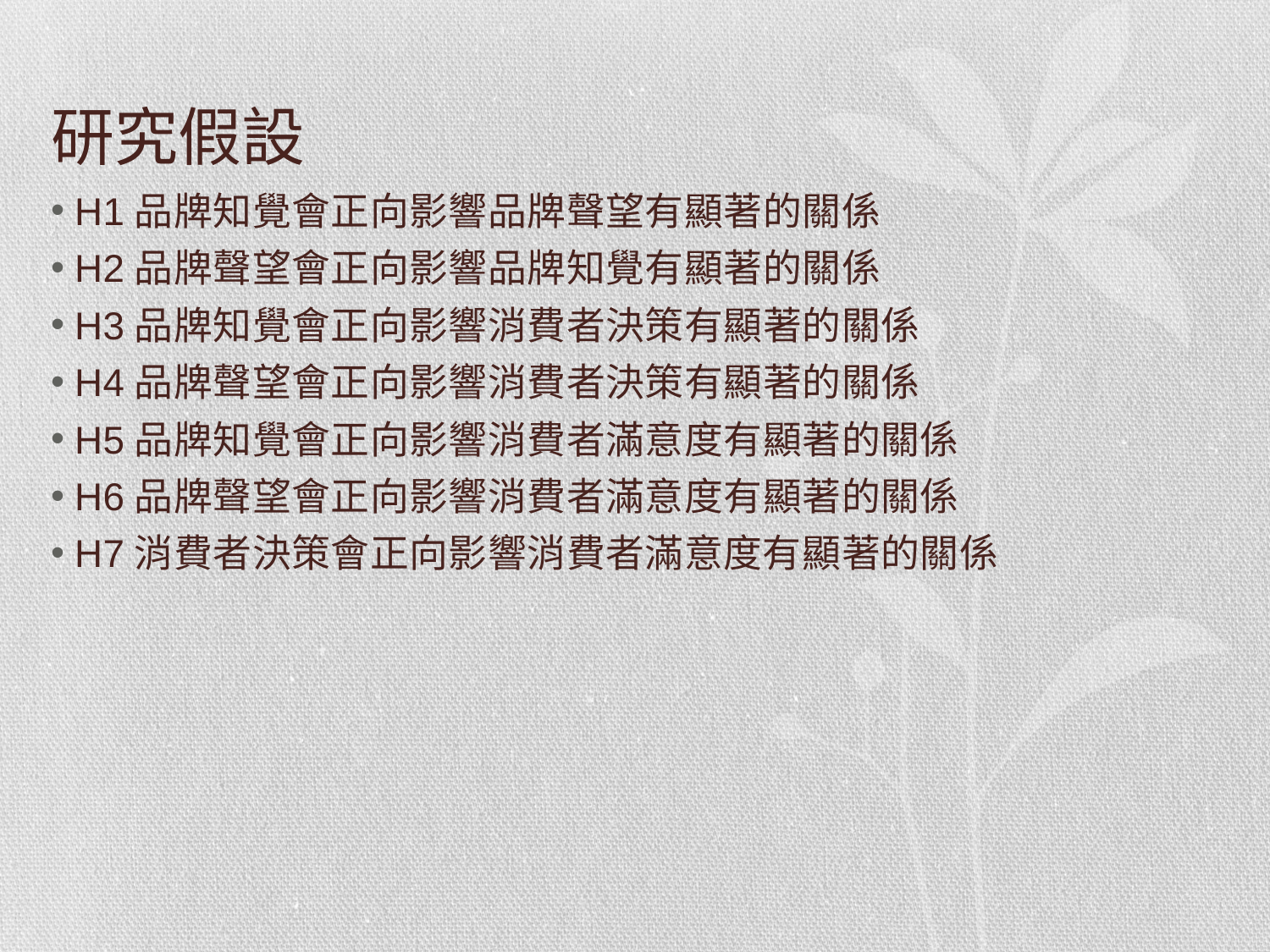

# 研究假設
H1品牌知覺會正向影響品牌聲望有顯著的關係
H2品牌聲望會正向影響品牌知覺有顯著的關係
H3品牌知覺會正向影響消費者決策有顯著的關係
H4品牌聲望會正向影響消費者決策有顯著的關係
H5品牌知覺會正向影響消費者滿意度有顯著的關係
H6品牌聲望會正向影響消費者滿意度有顯著的關係
H7消費者決策會正向影響消費者滿意度有顯著的關係